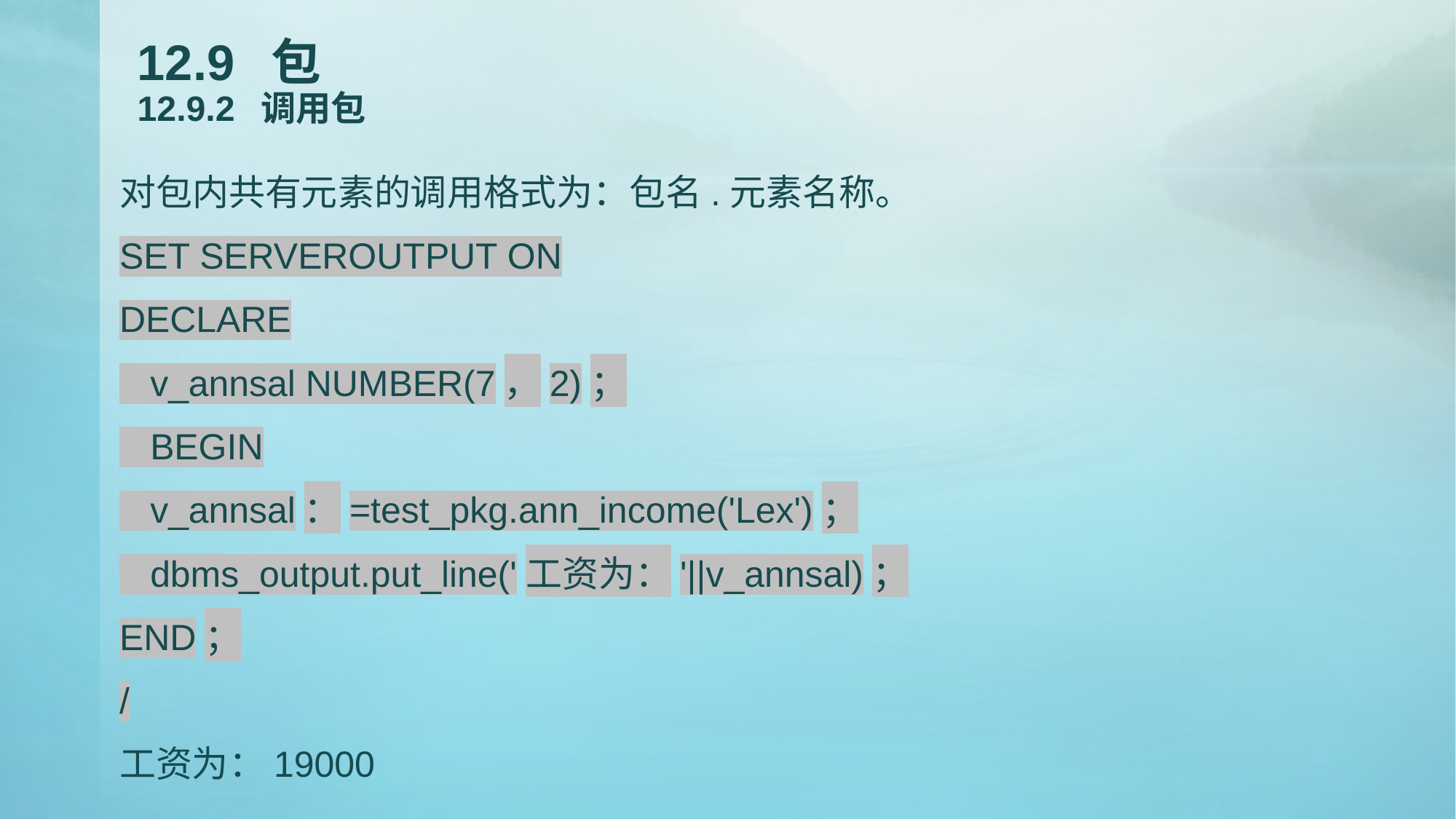

# 12.9  包 12.9.2  调用包
对包内共有元素的调用格式为：包名.元素名称。
SET SERVEROUTPUT ON
DECLARE
   v_annsal NUMBER(7，2)；
   BEGIN
   v_annsal：=test_pkg.ann_income('Lex')；
   dbms_output.put_line('工资为：'||v_annsal)；
END；
/
工资为：19000